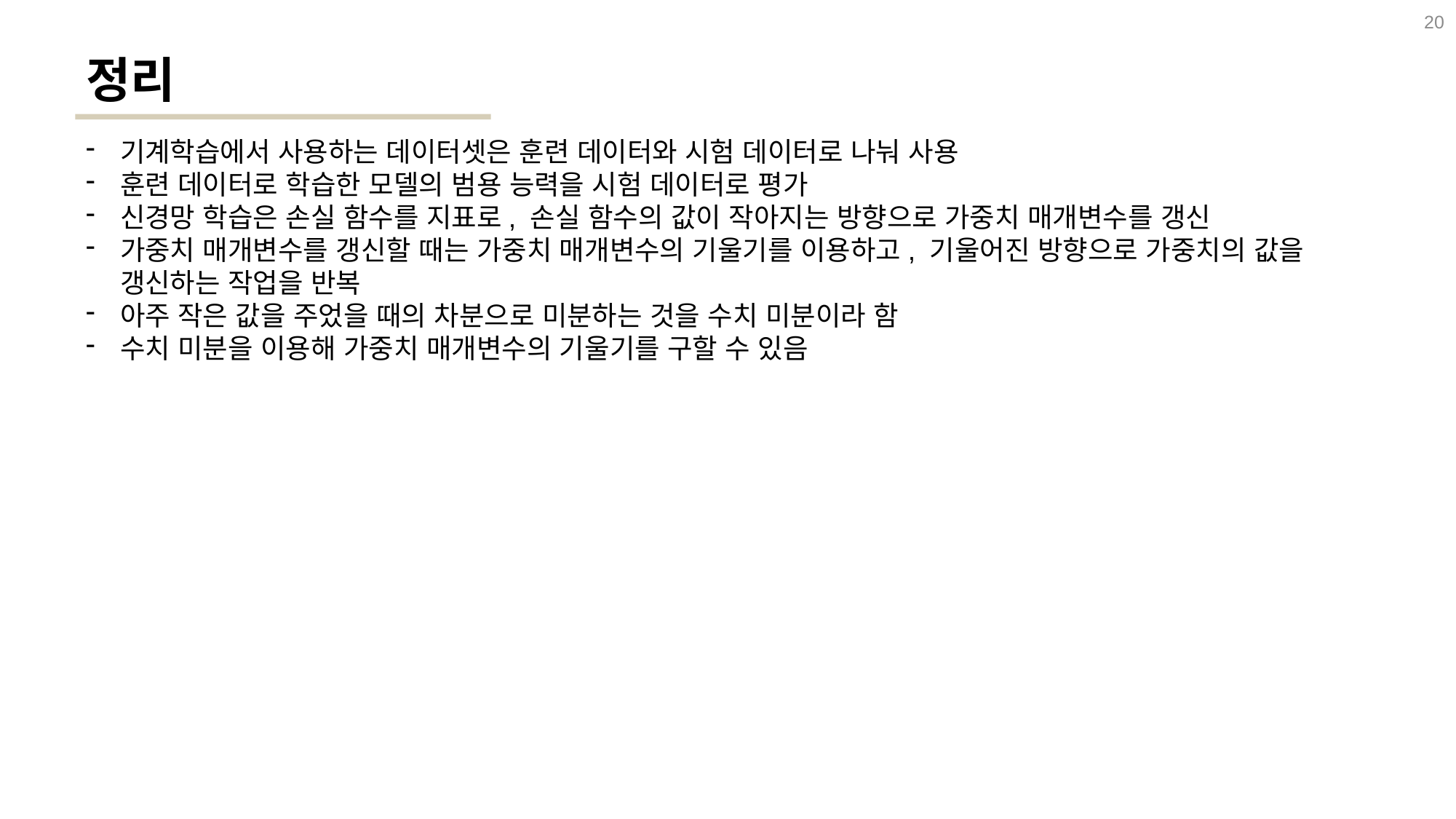

20
정리

기계학습에서 사용하는 데이터셋은 훈련 데이터와 시험 데이터로 나눠 사용
훈련 데이터로 학습한 모델의 범용 능력을 시험 데이터로 평가
신경망 학습은 손실 함수를 지표로, 손실 함수의 값이 작아지는 방향으로 가중치 매개변수를 갱신
가중치 매개변수를 갱신할 때는 가중치 매개변수의 기울기를 이용하고, 기울어진 방향으로 가중치의 값을 갱신하는 작업을 반복
아주 작은 값을 주었을 때의 차분으로 미분하는 것을 수치 미분이라 함
수치 미분을 이용해 가중치 매개변수의 기울기를 구할 수 있음